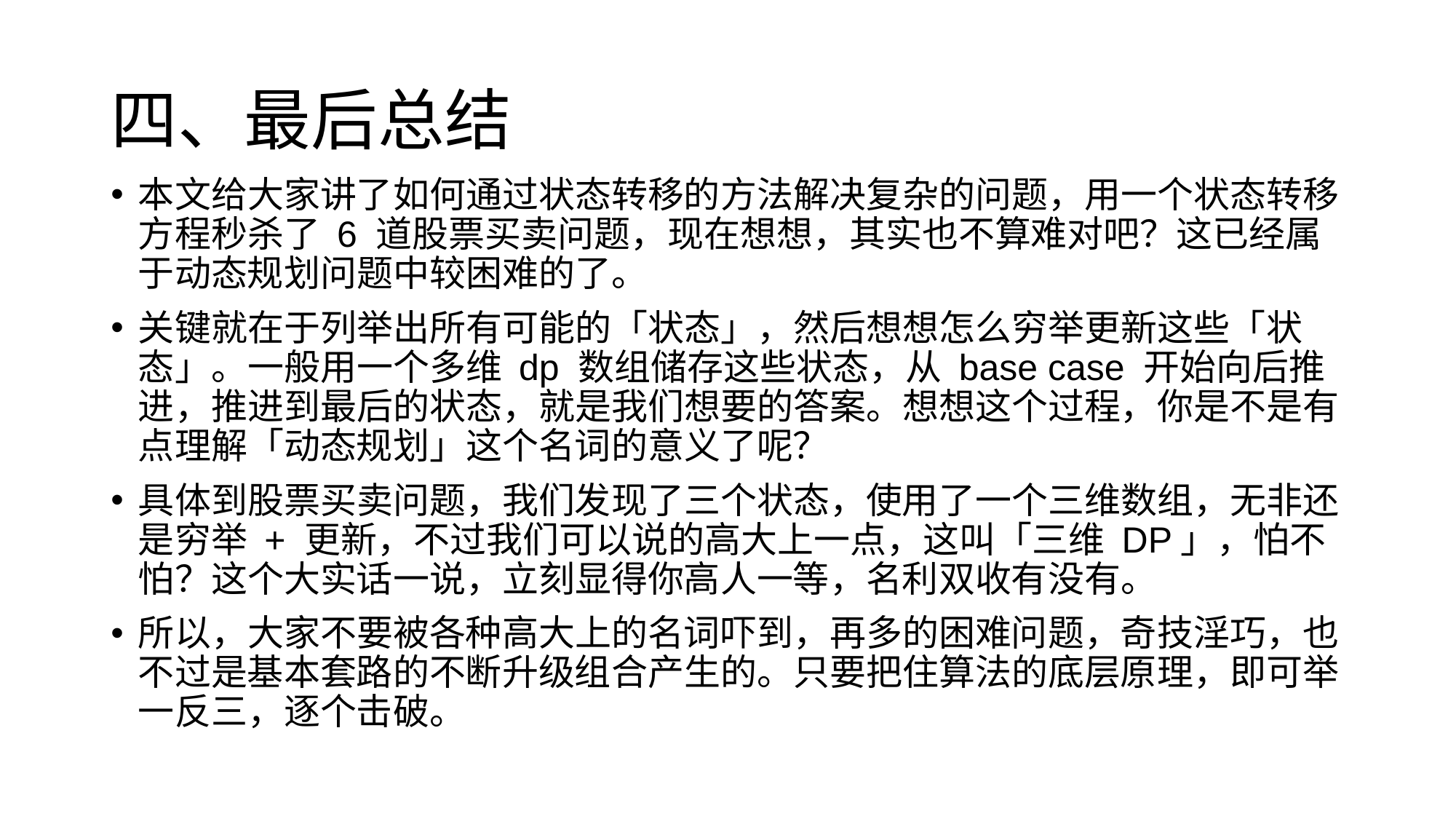

# 四、最后总结
本文给大家讲了如何通过状态转移的方法解决复杂的问题，用一个状态转移方程秒杀了 6 道股票买卖问题，现在想想，其实也不算难对吧？这已经属于动态规划问题中较困难的了。
关键就在于列举出所有可能的「状态」，然后想想怎么穷举更新这些「状态」。一般用一个多维 dp 数组储存这些状态，从 base case 开始向后推进，推进到最后的状态，就是我们想要的答案。想想这个过程，你是不是有点理解「动态规划」这个名词的意义了呢？
具体到股票买卖问题，我们发现了三个状态，使用了一个三维数组，无非还是穷举 + 更新，不过我们可以说的高大上一点，这叫「三维 DP」，怕不怕？这个大实话一说，立刻显得你高人一等，名利双收有没有。
所以，大家不要被各种高大上的名词吓到，再多的困难问题，奇技淫巧，也不过是基本套路的不断升级组合产生的。只要把住算法的底层原理，即可举一反三，逐个击破。